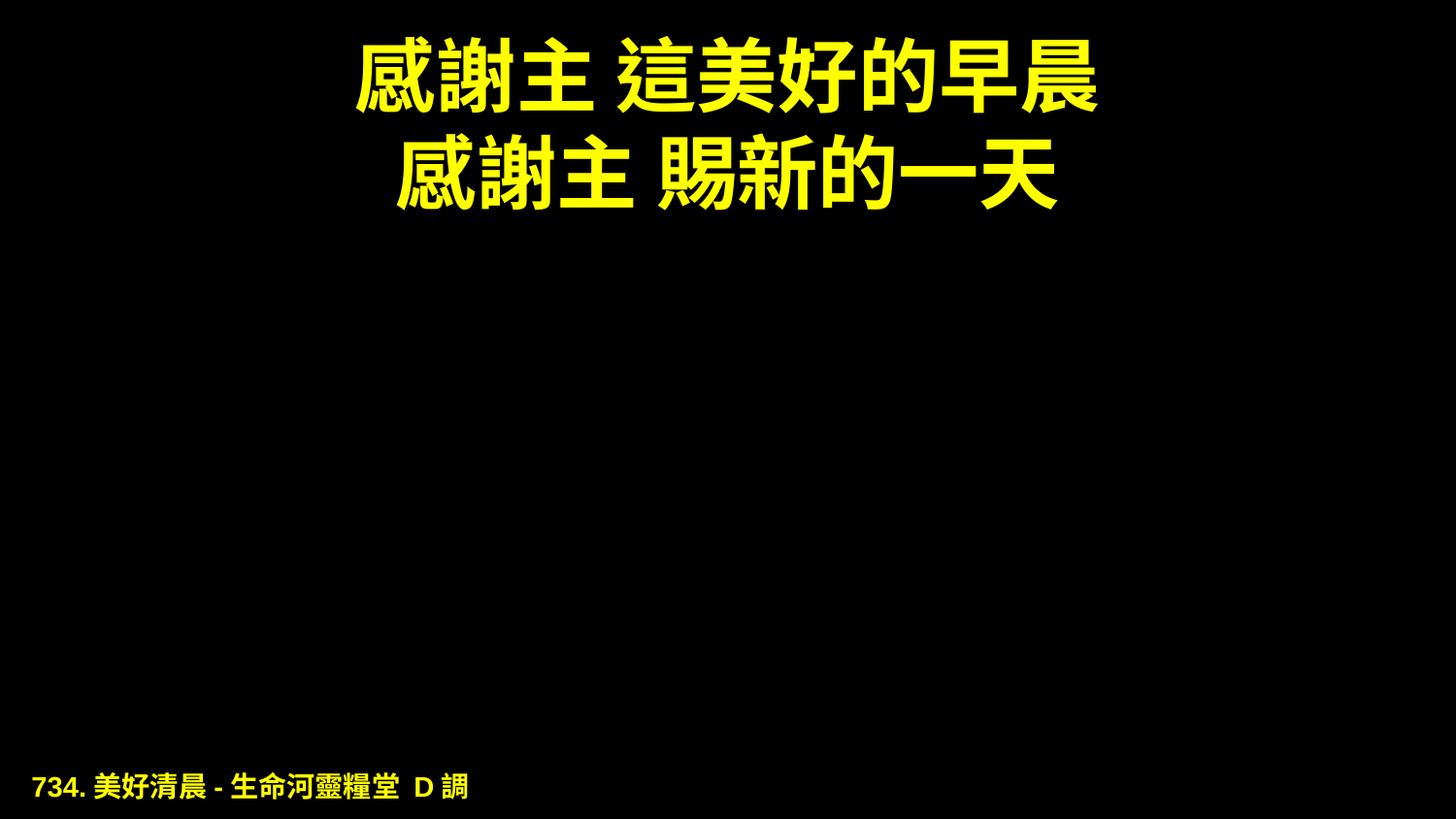

# 感謝主 這美好的早晨 感謝主 賜新的一天
734.美好清晨-生命河靈糧堂 D調